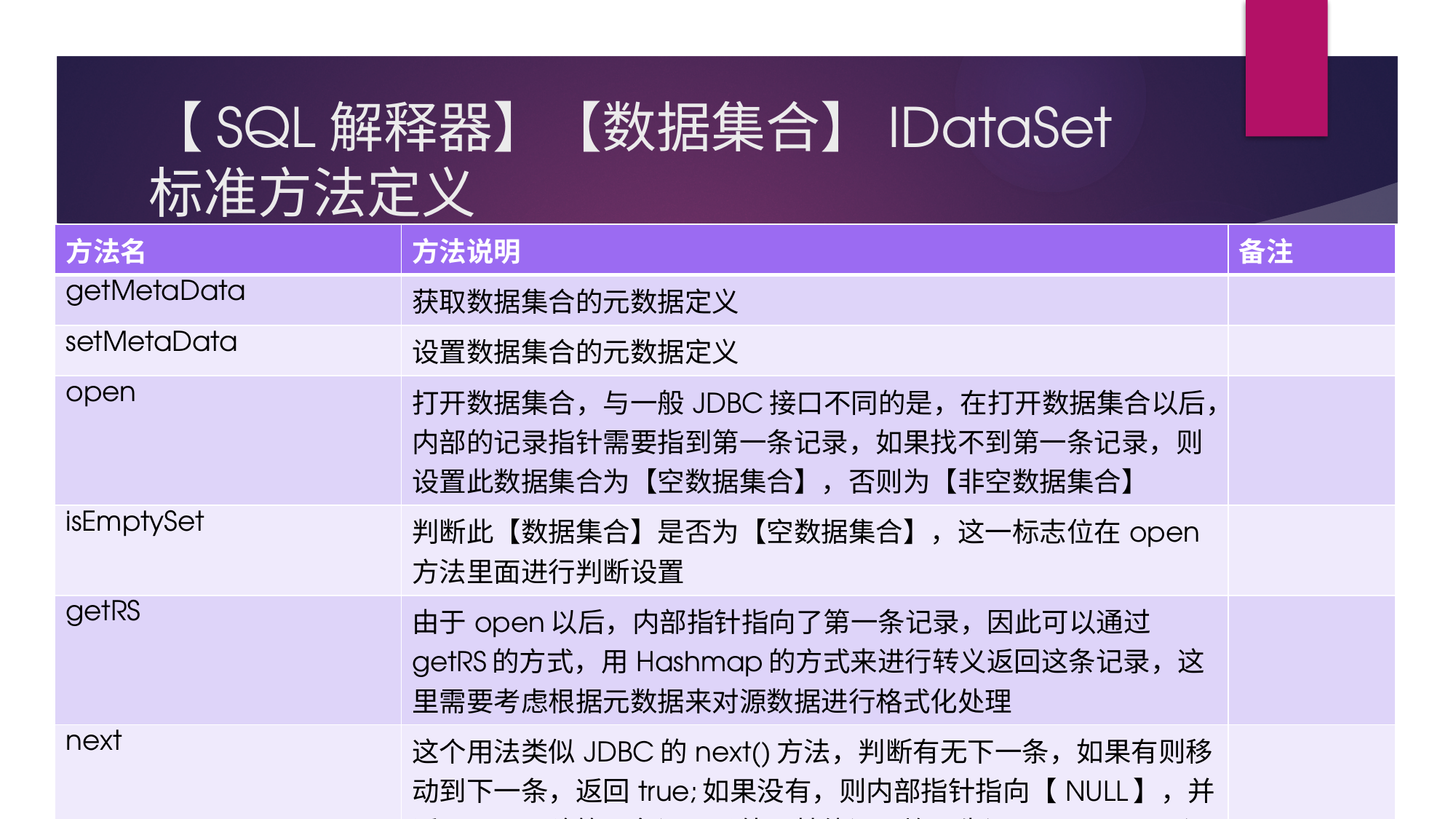

# 【SQL解释器】【数据集合】IDataSet标准方法定义
| 方法名 | 方法说明 | 备注 |
| --- | --- | --- |
| getMetaData | 获取数据集合的元数据定义 |  |
| setMetaData | 设置数据集合的元数据定义 |  |
| open | 打开数据集合，与一般JDBC接口不同的是，在打开数据集合以后，内部的记录指针需要指到第一条记录，如果找不到第一条记录，则设置此数据集合为【空数据集合】，否则为【非空数据集合】 |  |
| isEmptySet | 判断此【数据集合】是否为【空数据集合】，这一标志位在open方法里面进行判断设置 |  |
| getRS | 由于open以后，内部指针指向了第一条记录，因此可以通过getRS的方式，用Hashmap的方式来进行转义返回这条记录，这里需要考虑根据元数据来对源数据进行格式化处理 |  |
| next | 这个用法类似JDBC的next()方法，判断有无下一条，如果有则移动到下一条，返回true;如果没有，则内部指针指向【NULL】，并返回false;除第一条记录以外，其他记录均需先调用next()，再调用getRS方法 |  |
|  |  |  |
|  |  |  |